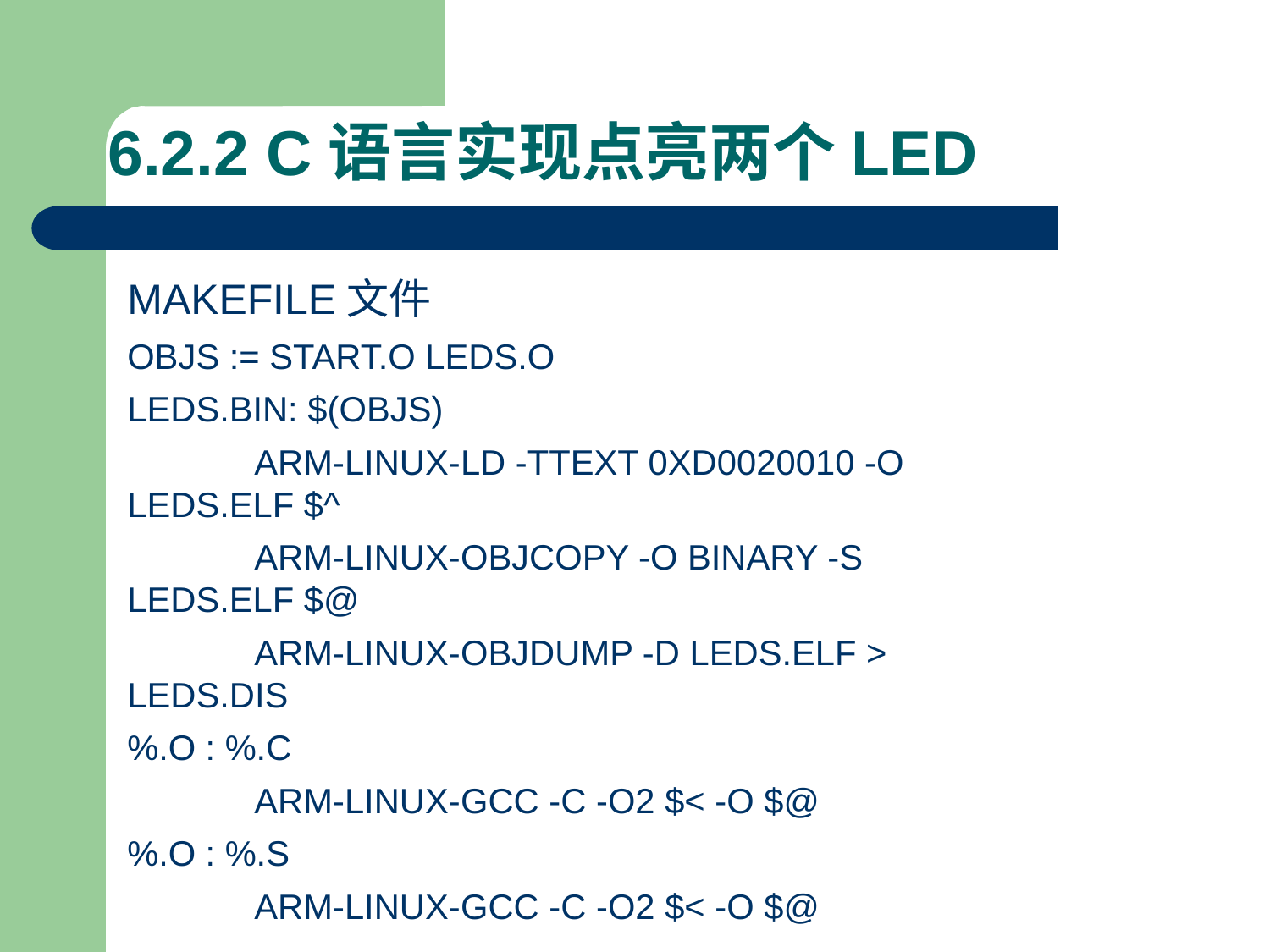

# 6.2.2 C语言实现点亮两个LED
Makefile文件
objs := start.o leds.o
leds.bin: $(objs)
	arm-linux-ld -Ttext 0xD0020010 -o leds.elf $^
	arm-linux-objcopy -O binary -S leds.elf $@
	arm-linux-objdump -D leds.elf > leds.dis
%.o : %.c
	arm-linux-gcc -c -O2 $< -o $@
%.o : %.S
	arm-linux-gcc -c -O2 $< -o $@